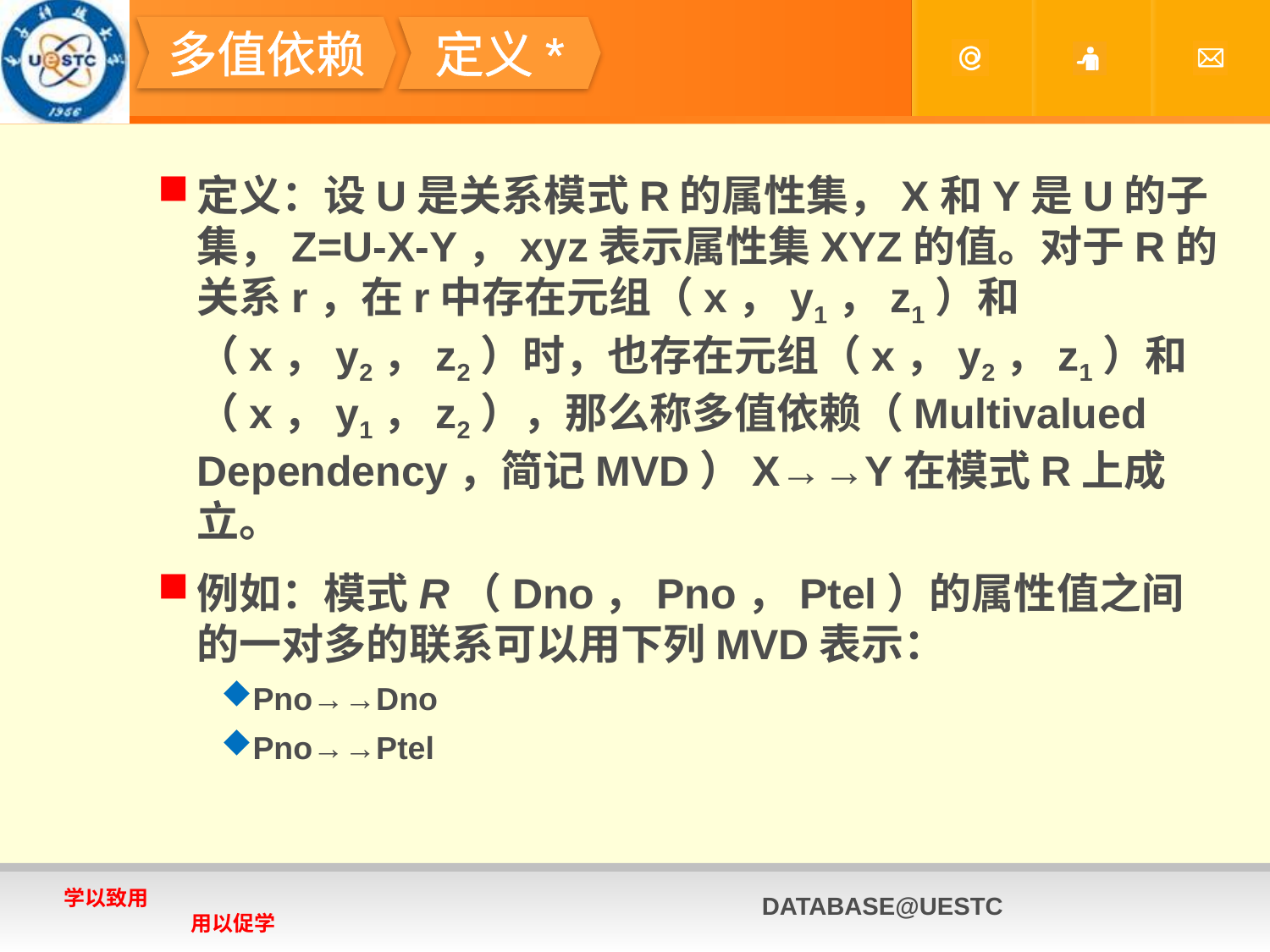

#
多值依赖
定义*
定义：设U是关系模式R的属性集，X和Y是U的子集，Z=U-X-Y，xyz表示属性集XYZ的值。对于R的关系r，在r中存在元组（x，y1，z1）和（x，y2，z2）时，也存在元组（x，y2，z1）和（x，y1，z2），那么称多值依赖（Multivalued Dependency，简记MVD）X→→Y在模式R上成立。
例如：模式R（Dno，Pno，Ptel）的属性值之间的一对多的联系可以用下列MVD表示：
Pno→→Dno
Pno→→Ptel